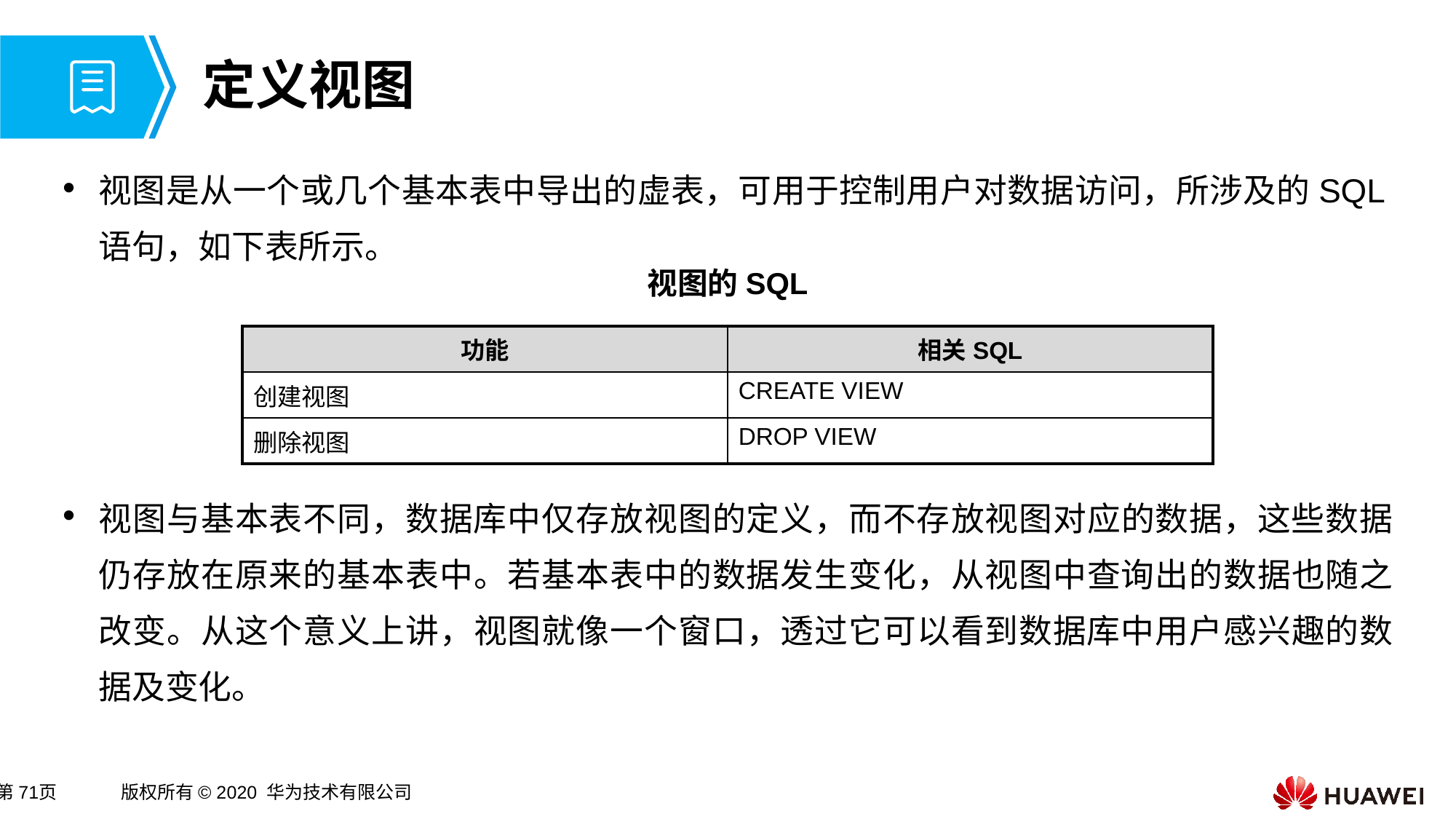

# 定义视图
视图是从一个或几个基本表中导出的虚表，可用于控制用户对数据访问，所涉及的SQL语句，如下表所示。

视图与基本表不同，数据库中仅存放视图的定义，而不存放视图对应的数据，这些数据仍存放在原来的基本表中。若基本表中的数据发生变化，从视图中查询出的数据也随之改变。从这个意义上讲，视图就像一个窗口，透过它可以看到数据库中用户感兴趣的数据及变化。
视图的SQL
| 功能 | 相关SQL |
| --- | --- |
| 创建视图 | CREATE VIEW |
| 删除视图 | DROP VIEW |